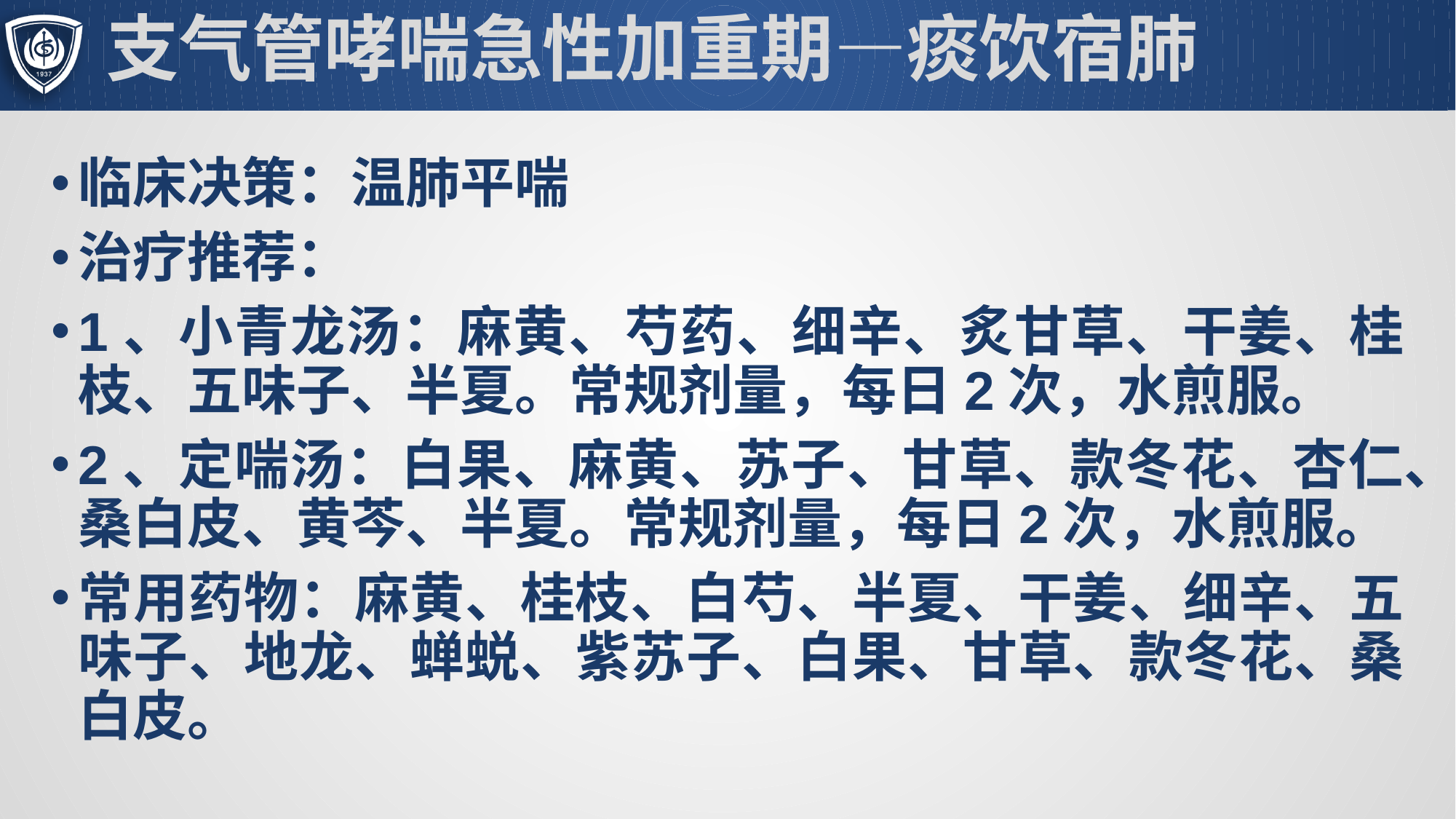

# 支气管哮喘急性加重期—痰饮宿肺
临床决策：温肺平喘
治疗推荐：
1、小青龙汤：麻黄、芍药、细辛、炙甘草、干姜、桂枝、五味子、半夏。常规剂量，每日2次，水煎服。
2、定喘汤：白果、麻黄、苏子、甘草、款冬花、杏仁、桑白皮、黄芩、半夏。常规剂量，每日2次，水煎服。
常用药物：麻黄、桂枝、白芍、半夏、干姜、细辛、五味子、地龙、蝉蜕、紫苏子、白果、甘草、款冬花、桑白皮。